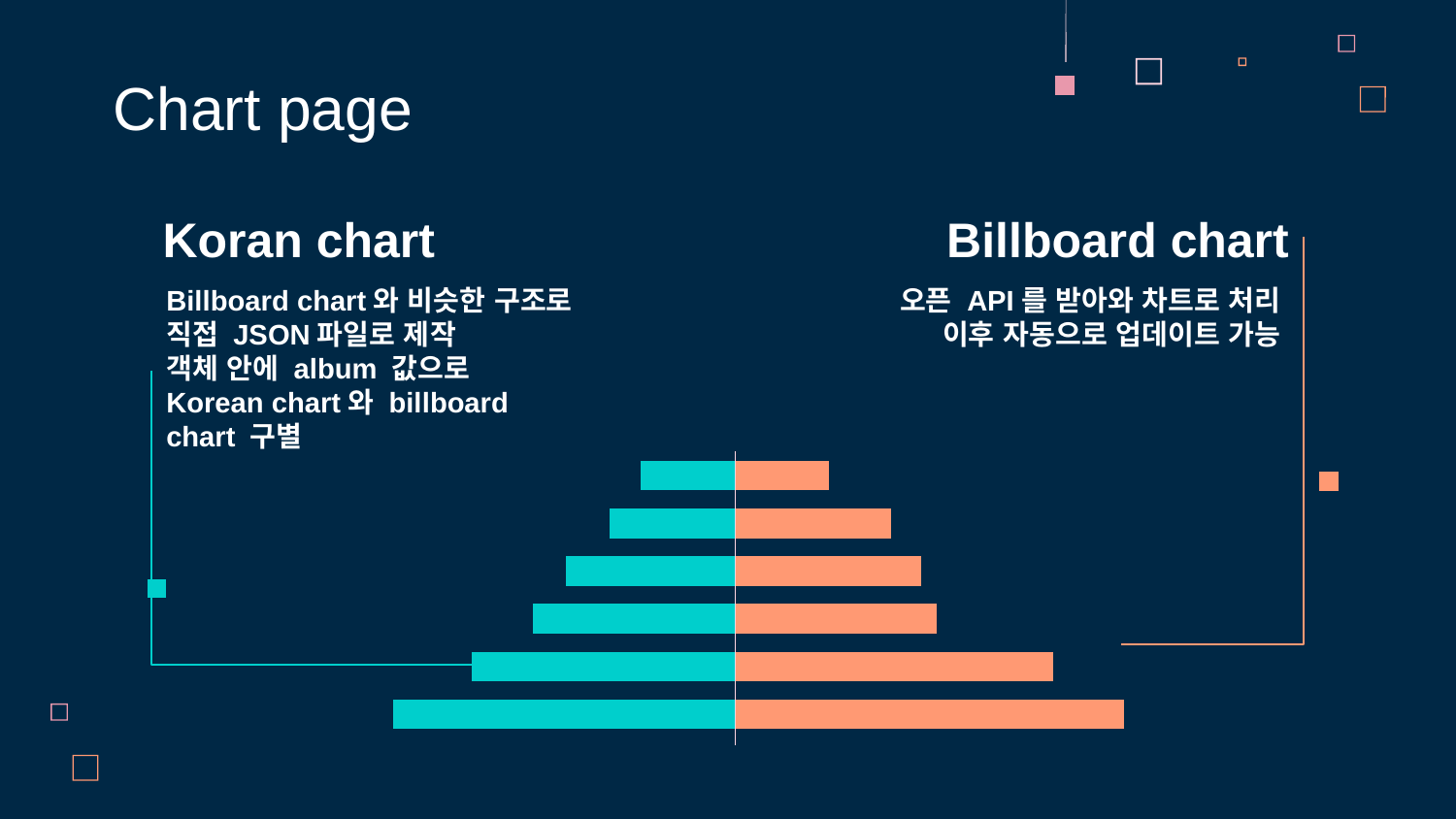

Chart page
Billboard chart
# Koran chart
Billboard chart와 비슷한 구조로 직접 JSON파일로 제작
객체 안에 album 값으로 Korean chart와 billboard chart 구별
오픈 API를 받아와 차트로 처리
이후 자동으로 업데이트 가능